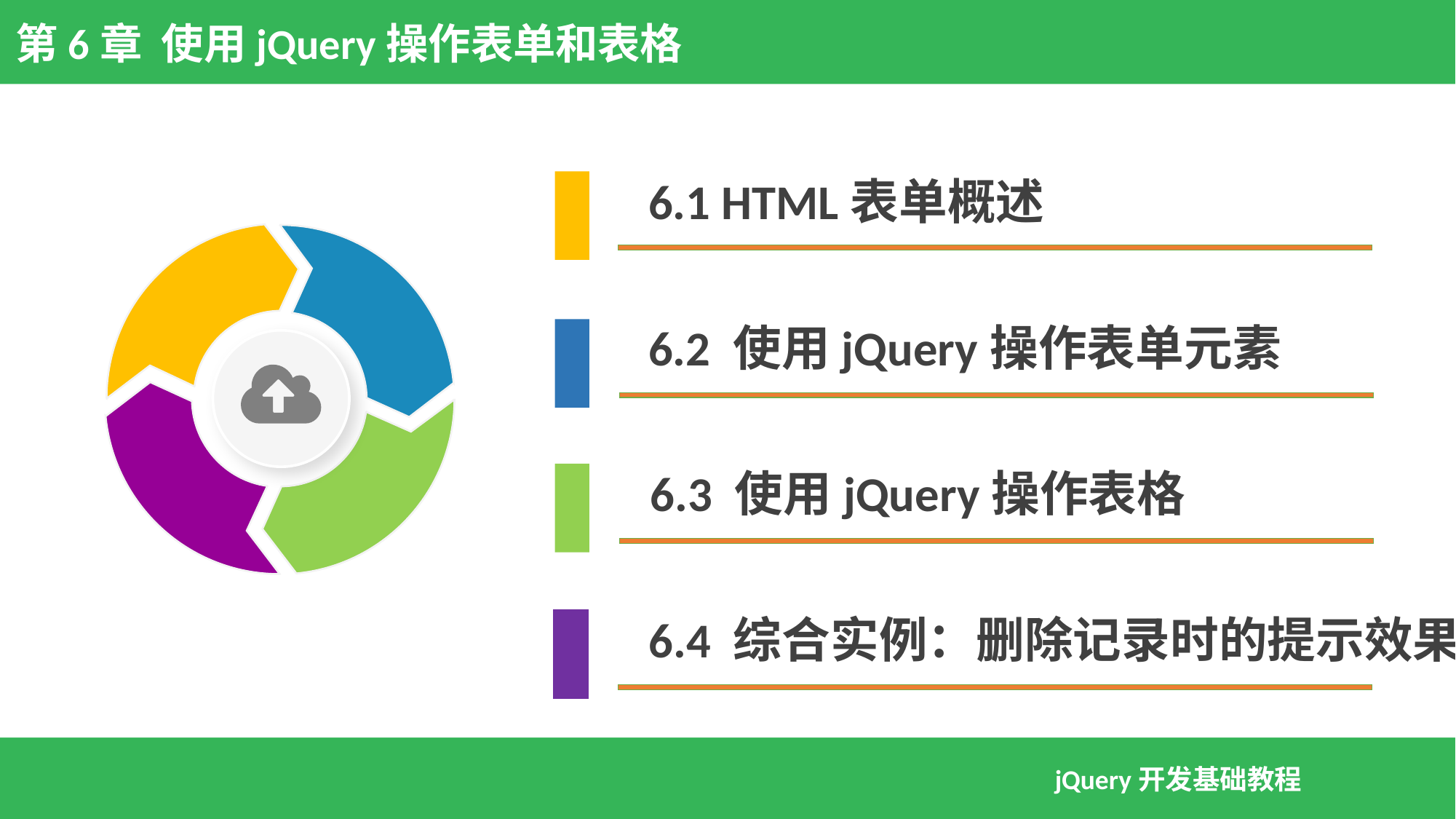

第6章  使用jQuery操作表单和表格

6.1 HTML表单概述

6.2 使用jQuery操作表单元素

6.3 使用jQuery操作表格

6.4 综合实例：删除记录时的提示效果

jQuery开发基础教程